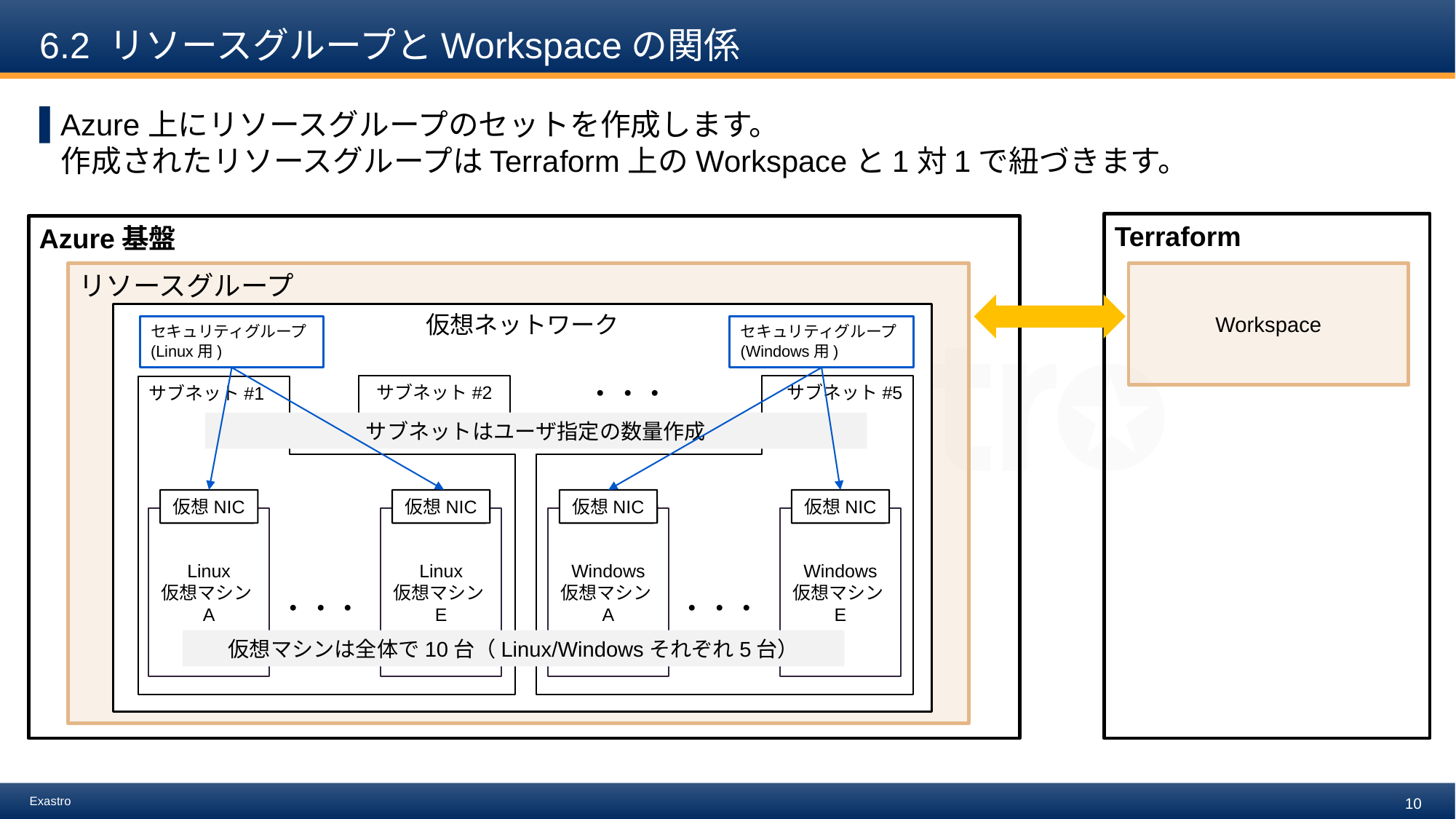

# 6.2 リソースグループとWorkspaceの関係
Azure上にリソースグループのセットを作成します。
作成されたリソースグループはTerraform上のWorkspaceと1対1で紐づきます。
Terraform
Azure基盤
リソースグループ
Workspace

仮想ネットワーク
セキュリティグループ
(Linux用)
セキュリティグループ
(Windows用)
・・・

サブネット#2
サブネット#5
サブネット#1
サブネットはユーザ指定の数量作成
仮想NIC
仮想NIC
仮想NIC
仮想NIC
Linux
仮想マシンA
Linux
仮想マシンE
Windows
仮想マシンA
Windows
仮想マシンE
・・・
・・・
仮想マシンは全体で10台（Linux/Windowsそれぞれ5台）